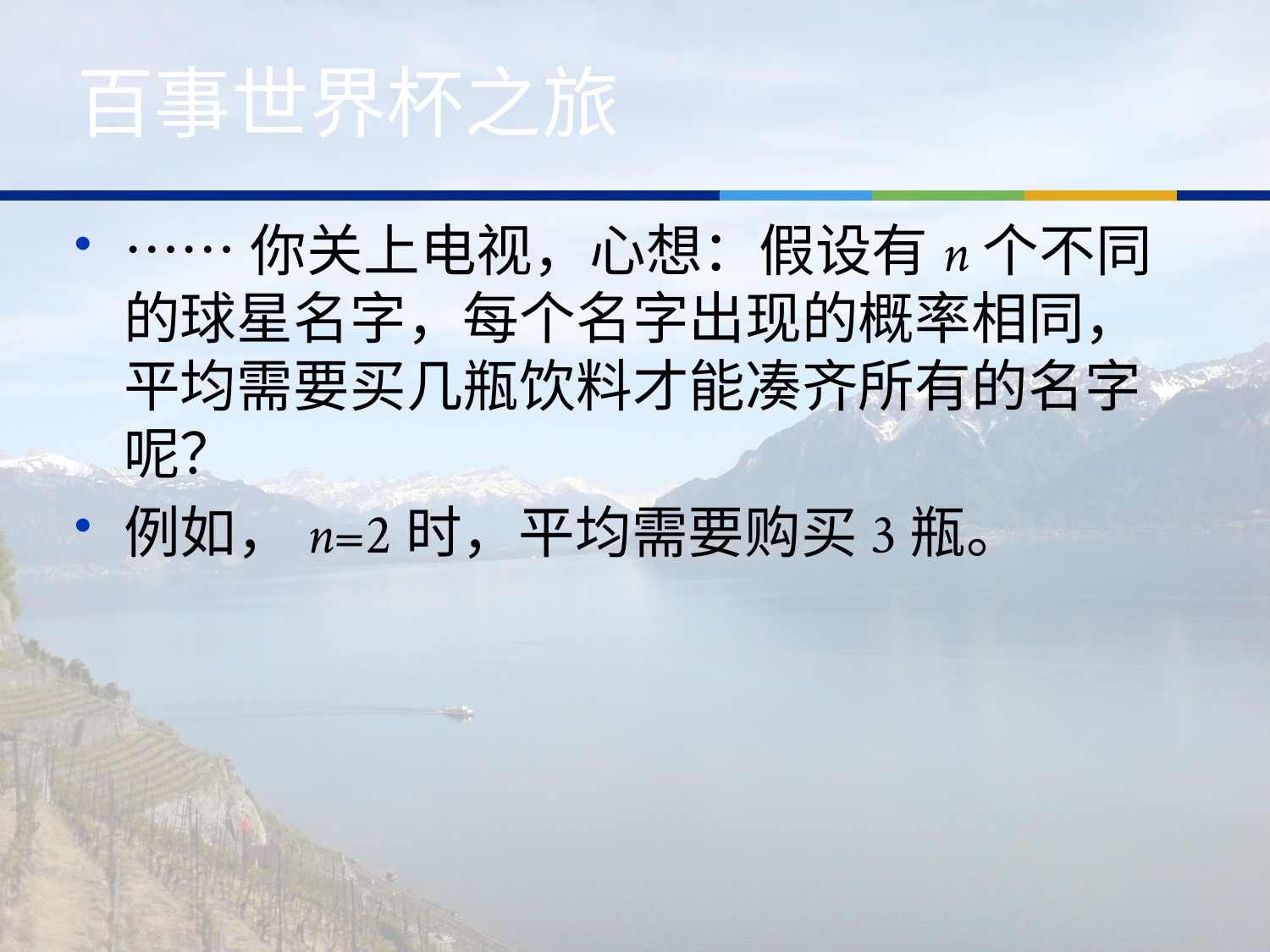

# 百事世界杯之旅
……你关上电视，心想：假设有n个不同的球星名字，每个名字出现的概率相同，平均需要买几瓶饮料才能凑齐所有的名字呢？
例如，n=2时，平均需要购买3瓶。